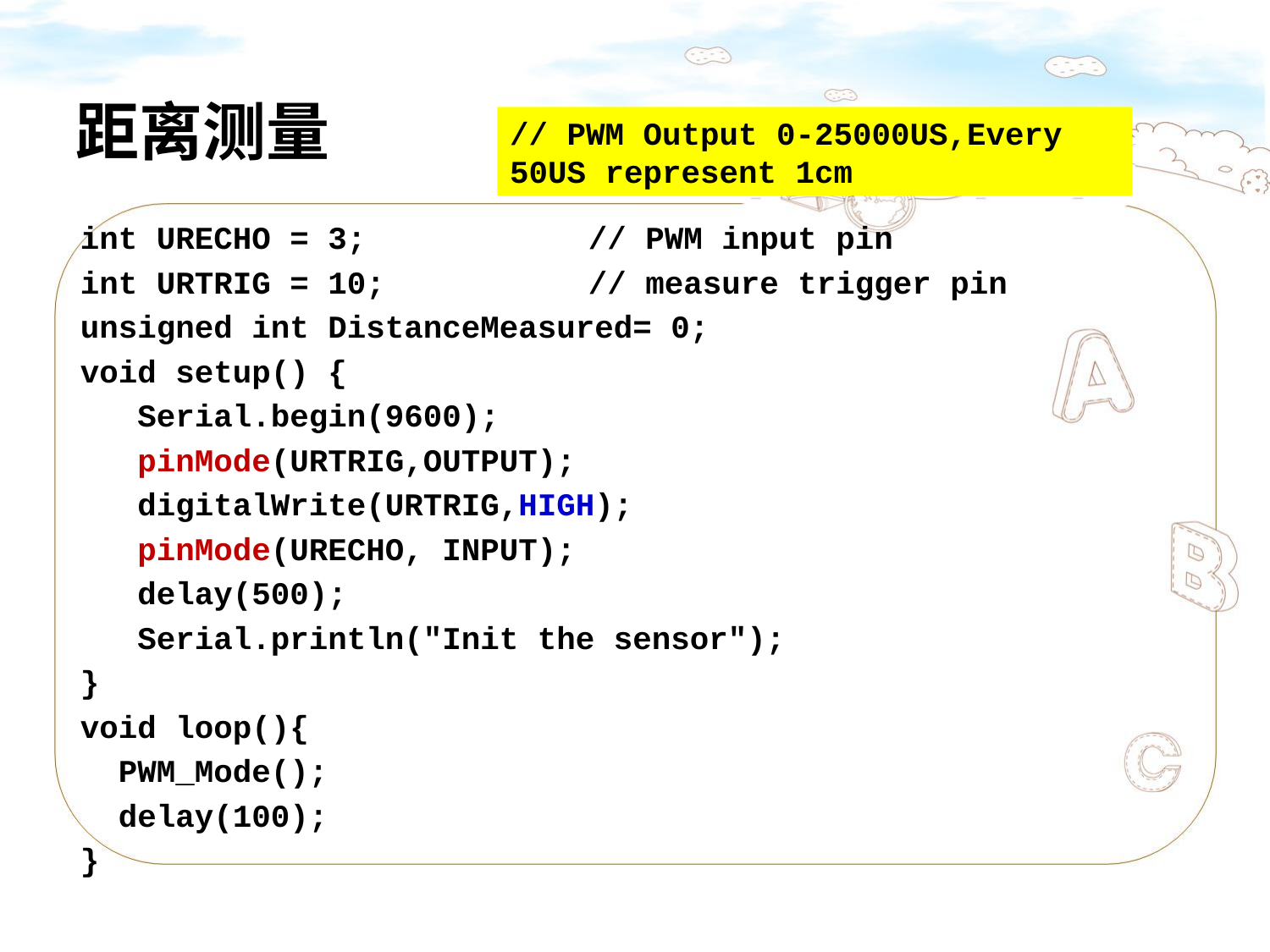

# 距离测量
// PWM Output 0-25000US,Every 50US represent 1cm
int URECHO = 3; 	 	// PWM input pin
int URTRIG = 10;         	// measure trigger pin
unsigned int DistanceMeasured= 0;
void setup() {
   Serial.begin(9600);
   pinMode(URTRIG,OUTPUT);
   digitalWrite(URTRIG,HIGH);
   pinMode(URECHO, INPUT);
   delay(500);
   Serial.println("Init the sensor");
}
void loop(){
  PWM_Mode();
  delay(100);
}